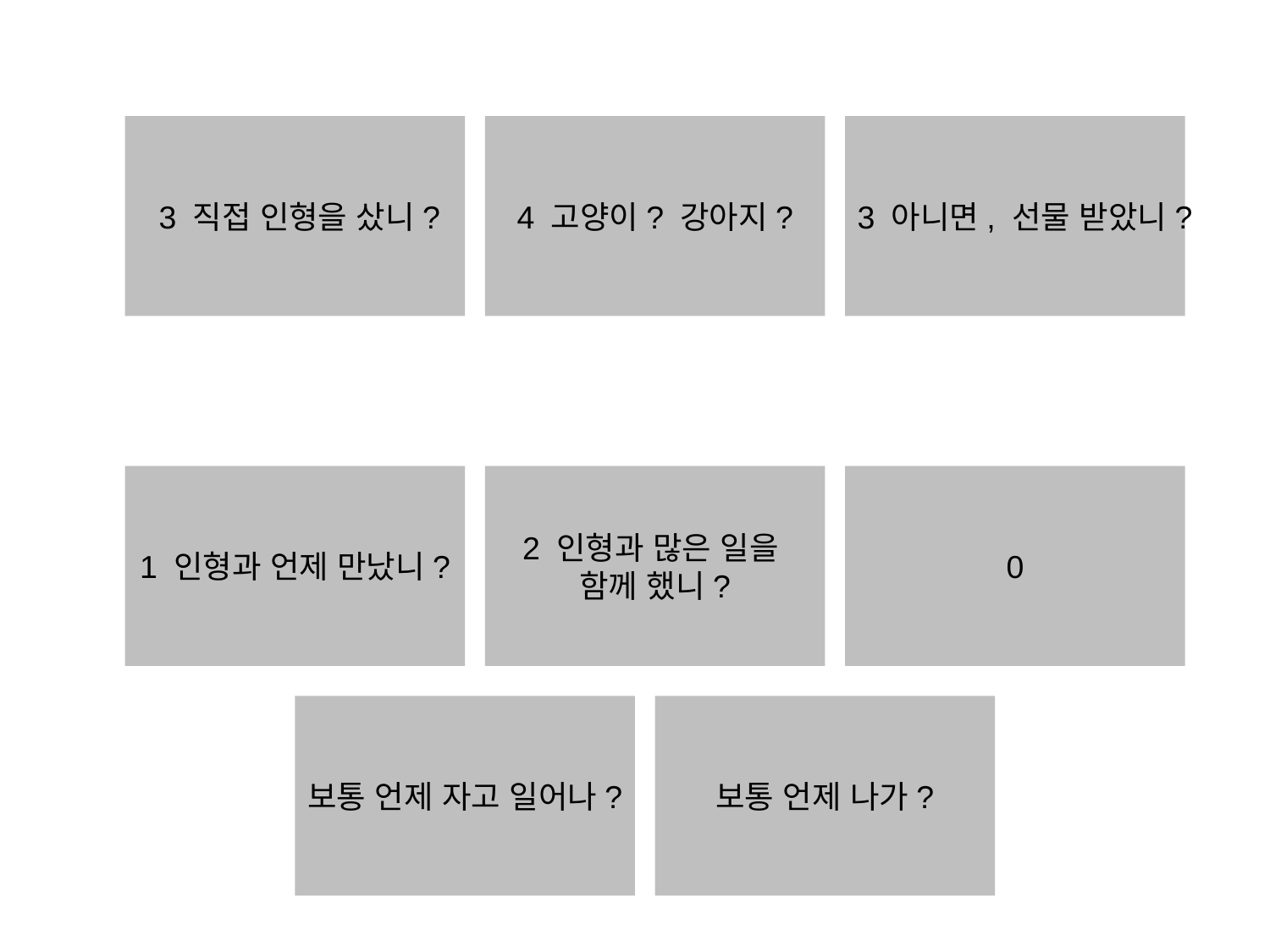

3 직접 인형을 샀니?
4 고양이? 강아지?
3 아니면, 선물 받았니?
1 인형과 언제 만났니?
2 인형과 많은 일을
함께 했니?
0
보통 언제 자고 일어나?
보통 언제 나가?